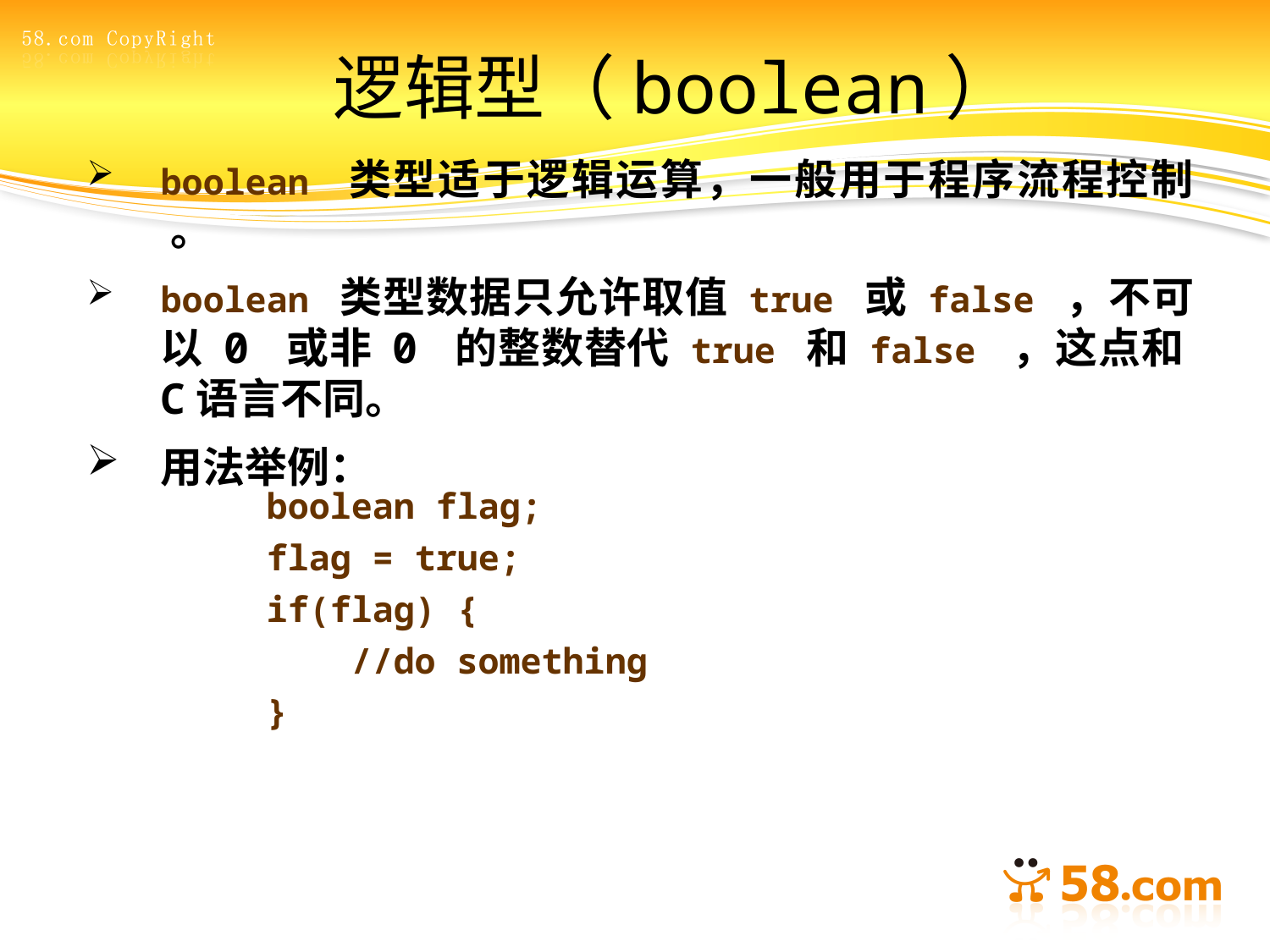

# 逻辑型（boolean）
boolean 类型适于逻辑运算，一般用于程序流程控制 。
boolean 类型数据只允许取值 true 或 false ，不可以 0 或非 0 的整数替代 true 和 false ，这点和C语言不同。
用法举例：
boolean flag;
flag = true;
if(flag) {
    //do something
}